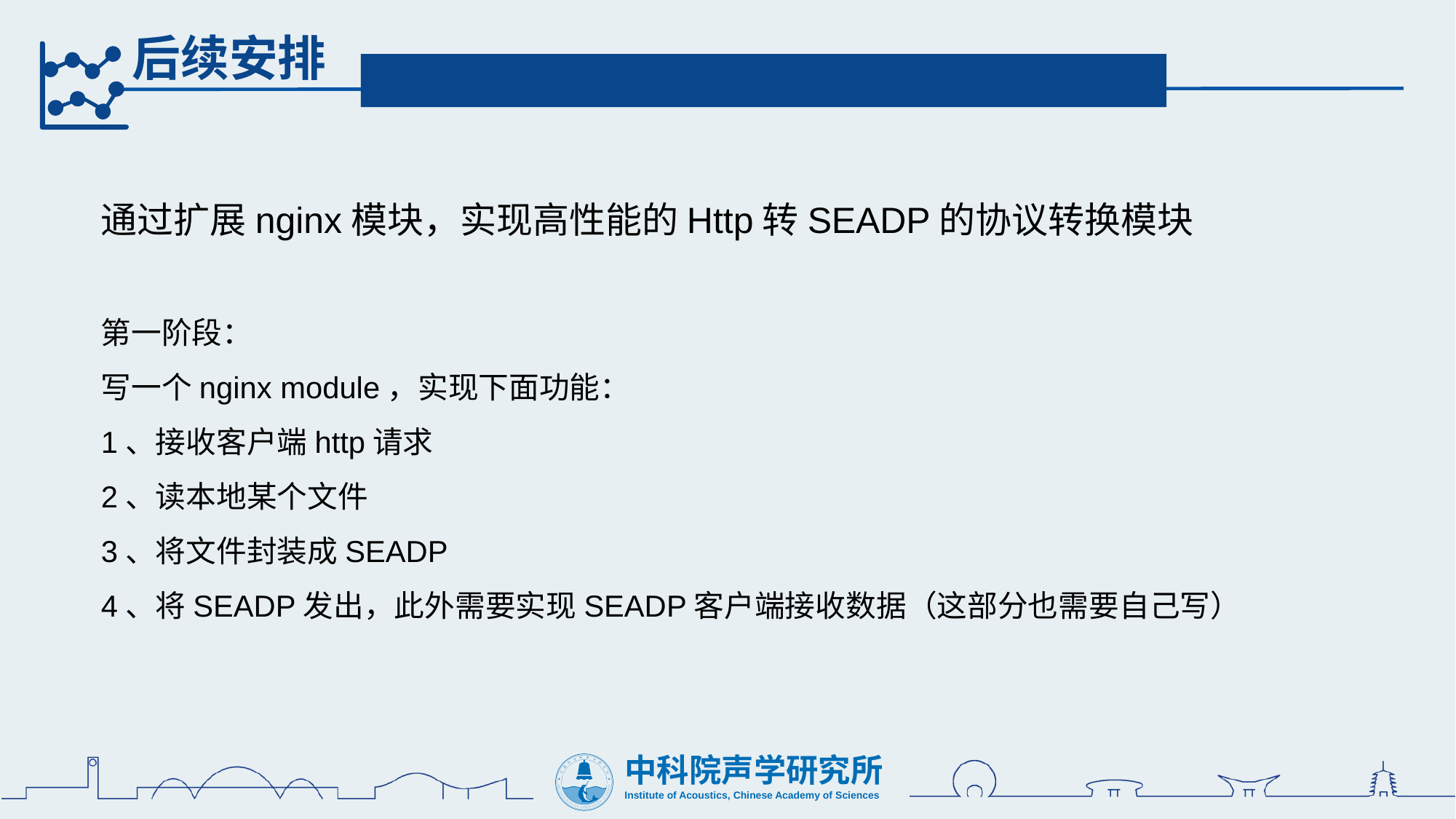

后续安排

通过扩展nginx模块，实现高性能的Http转SEADP的协议转换模块

第一阶段：
写一个nginx module，实现下面功能：
1、接收客户端http请求
2、读本地某个文件
3、将文件封装成SEADP
4、将SEADP发出，此外需要实现SEADP客户端接收数据（这部分也需要自己写）